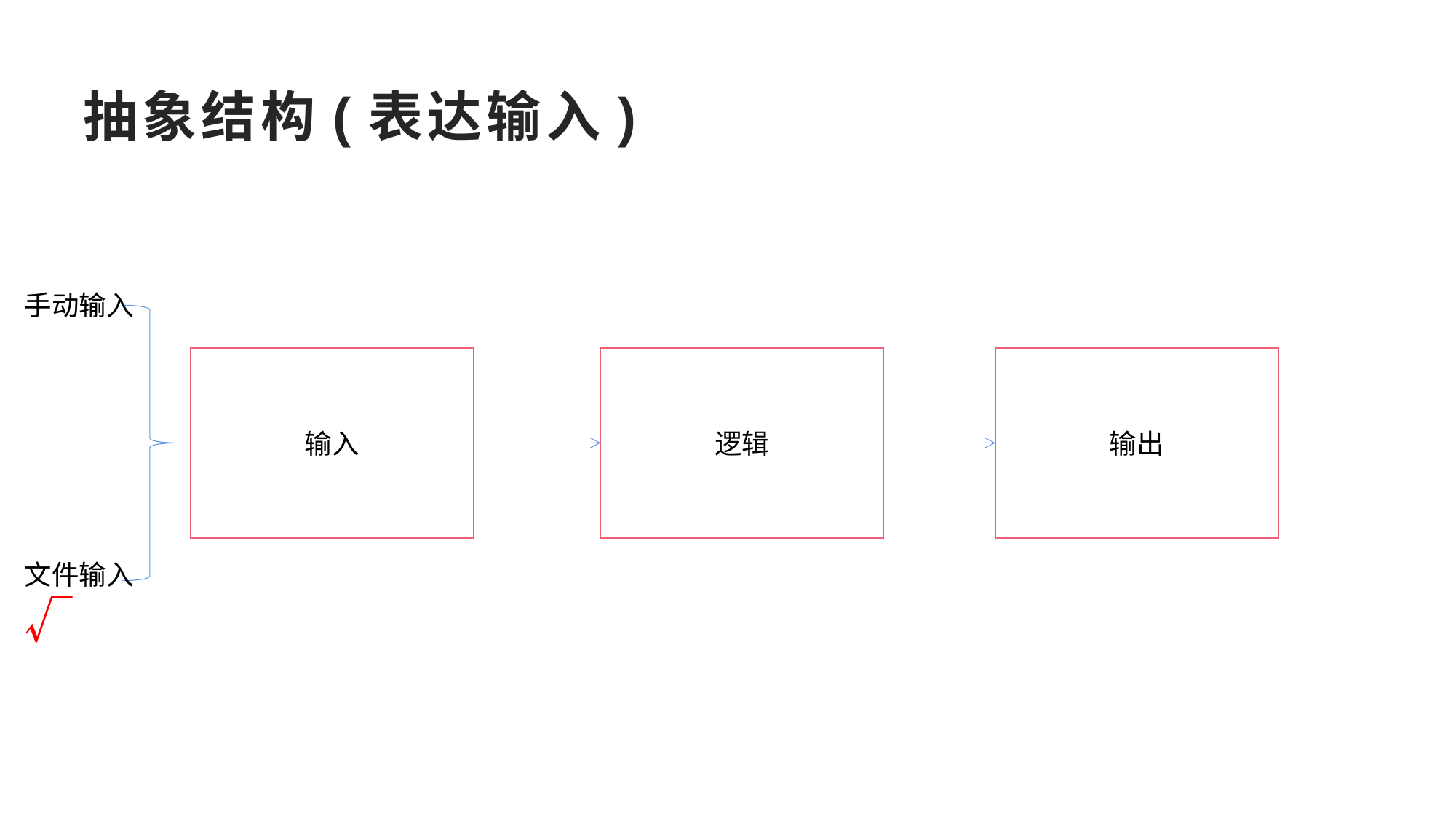

# 抽象结构(表达输入)
手动输入

输入
逻辑
输出
文件输入√